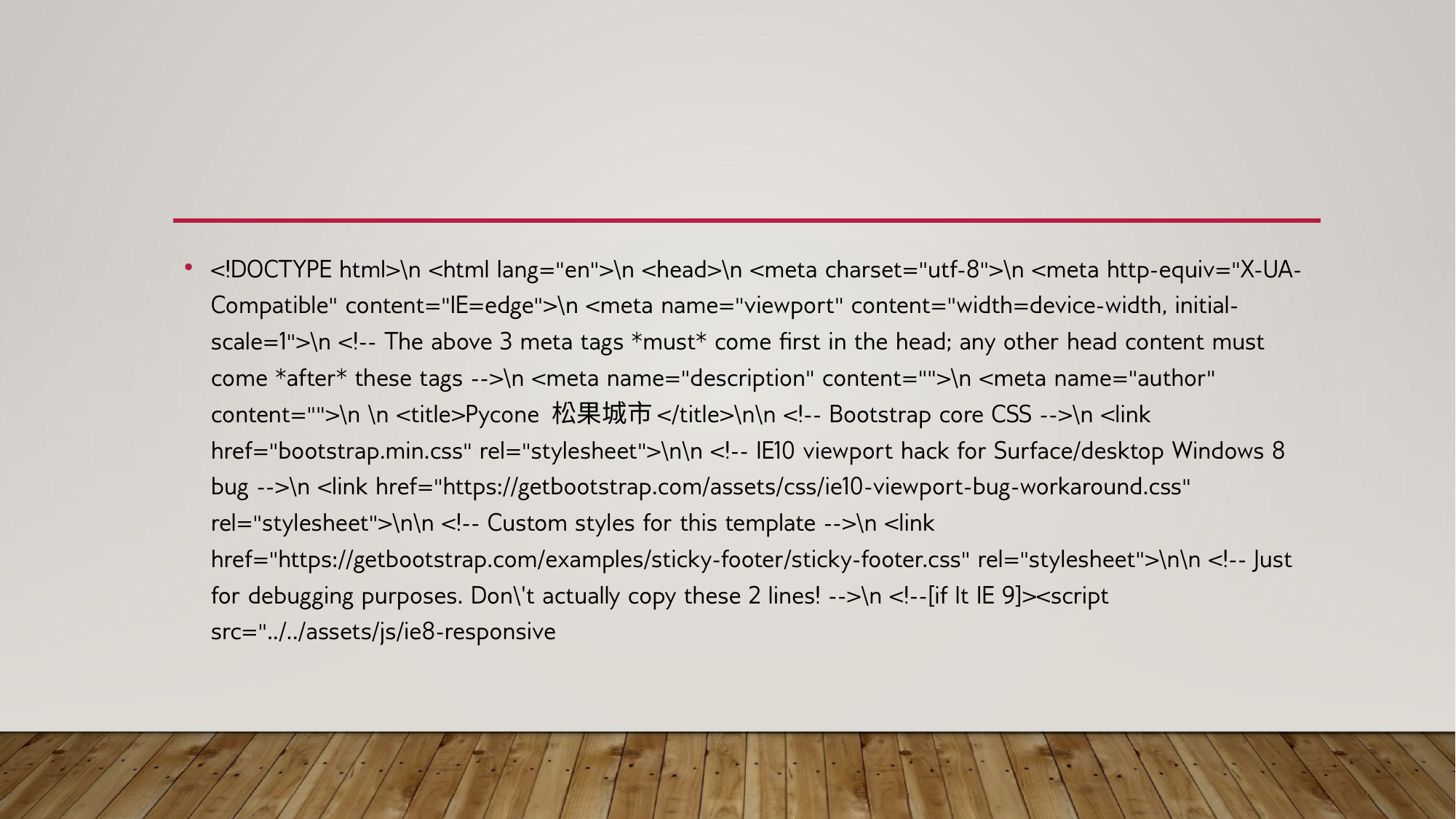

#
<!DOCTYPE html>\n <html lang="en">\n <head>\n <meta charset="utf-8">\n <meta http-equiv="X-UA-Compatible" content="IE=edge">\n <meta name="viewport" content="width=device-width, initial-scale=1">\n <!-- The above 3 meta tags *must* come first in the head; any other head content must come *after* these tags -->\n <meta name="description" content="">\n <meta name="author" content="">\n \n <title>Pycone 松果城市</title>\n\n <!-- Bootstrap core CSS -->\n <link href="bootstrap.min.css" rel="stylesheet">\n\n <!-- IE10 viewport hack for Surface/desktop Windows 8 bug -->\n <link href="https://getbootstrap.com/assets/css/ie10-viewport-bug-workaround.css" rel="stylesheet">\n\n <!-- Custom styles for this template -->\n <link href="https://getbootstrap.com/examples/sticky-footer/sticky-footer.css" rel="stylesheet">\n\n <!-- Just for debugging purposes. Don\'t actually copy these 2 lines! -->\n <!--[if lt IE 9]><script src="../../assets/js/ie8-responsive